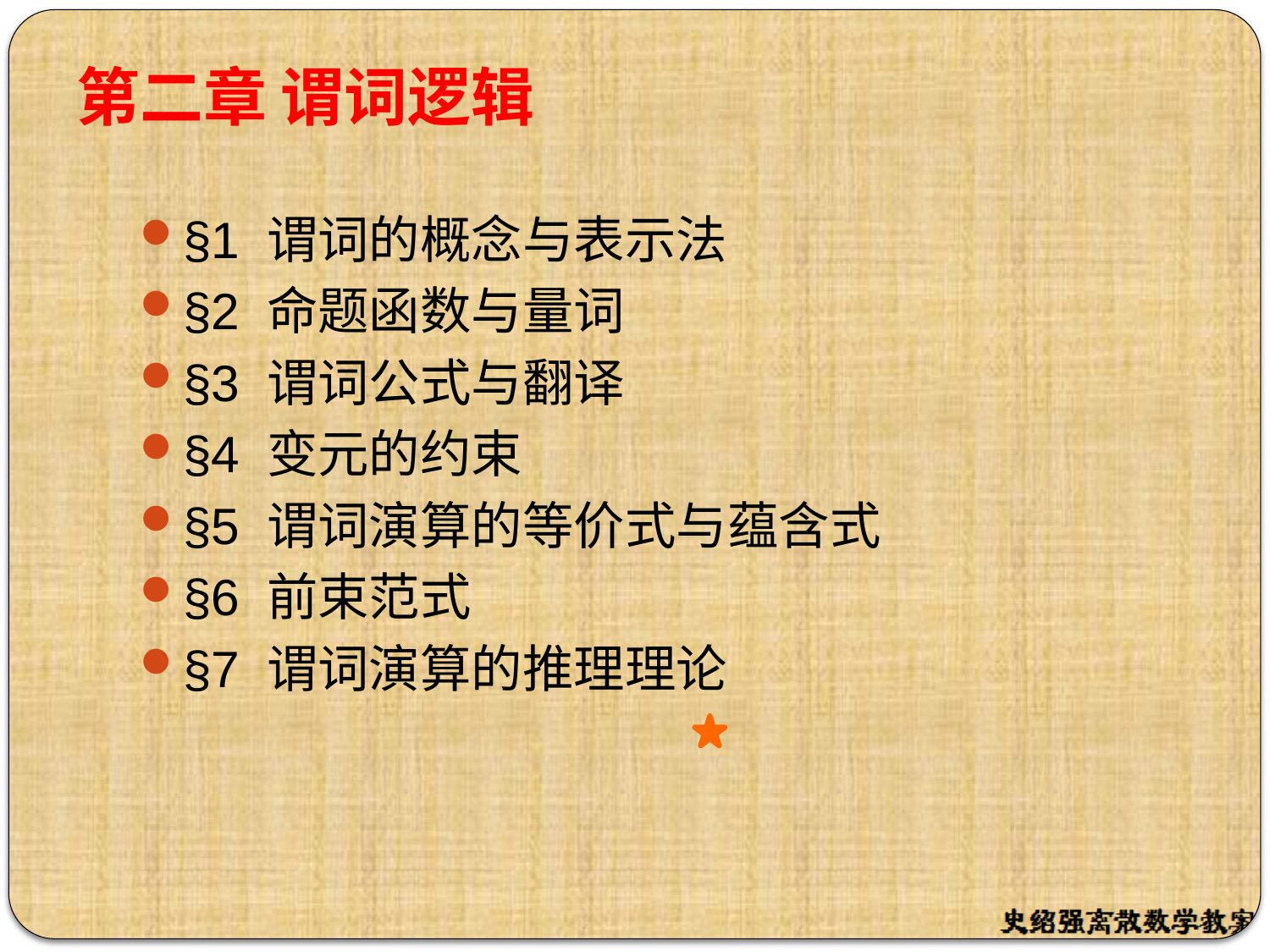

# 第二章 谓词逻辑
§1 谓词的概念与表示法
§2 命题函数与量词
§3 谓词公式与翻译
§4 变元的约束
§5 谓词演算的等价式与蕴含式
§6 前束范式
§7 谓词演算的推理理论